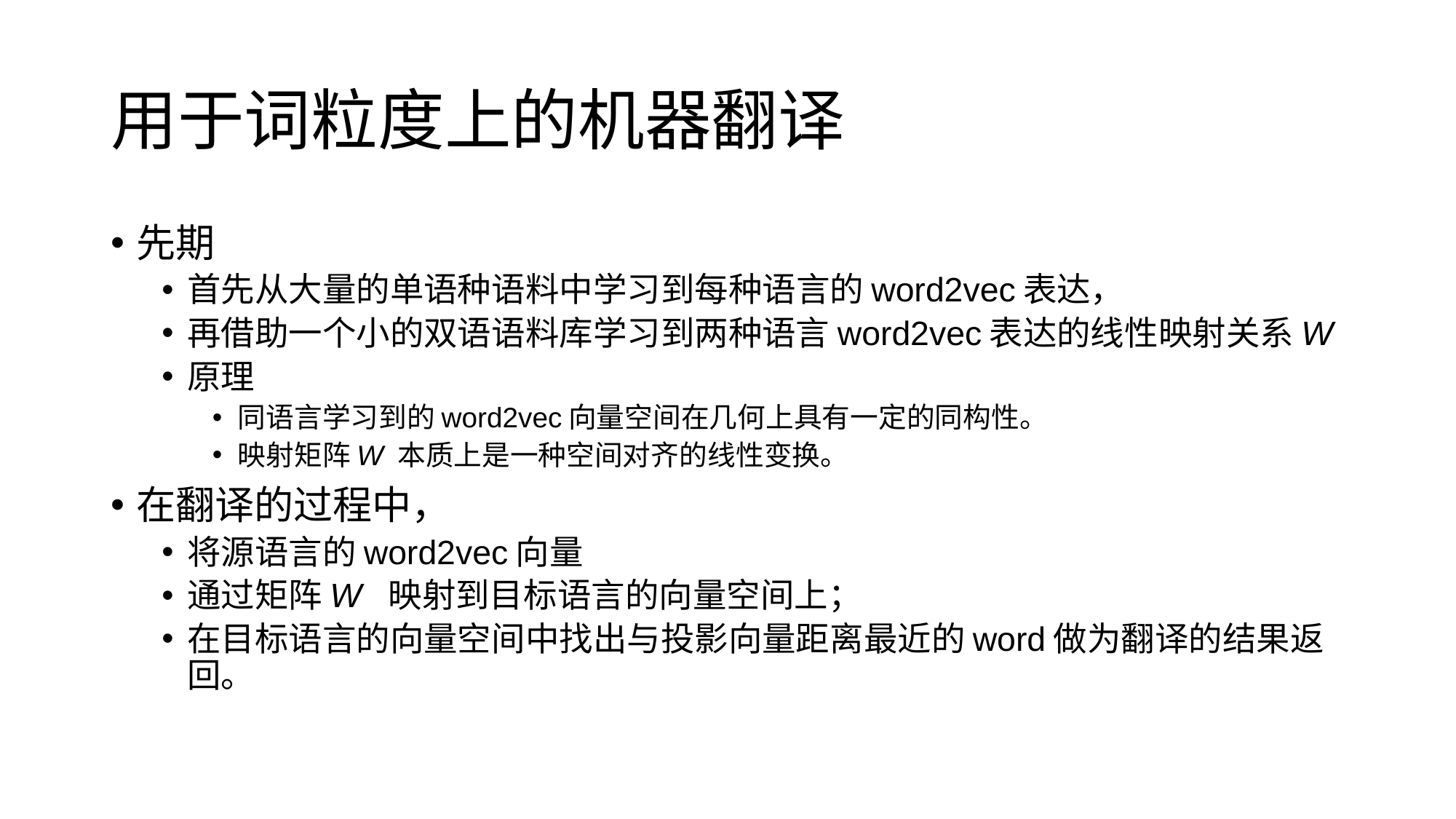

# 用于词粒度上的机器翻译
先期
首先从大量的单语种语料中学习到每种语言的word2vec表达，
再借助一个小的双语语料库学习到两种语言word2vec表达的线性映射关系W
原理
同语言学习到的word2vec向量空间在几何上具有一定的同构性。
映射矩阵W 本质上是一种空间对齐的线性变换。
在翻译的过程中，
将源语言的word2vec向量
通过矩阵W  映射到目标语言的向量空间上；
在目标语言的向量空间中找出与投影向量距离最近的word做为翻译的结果返回。